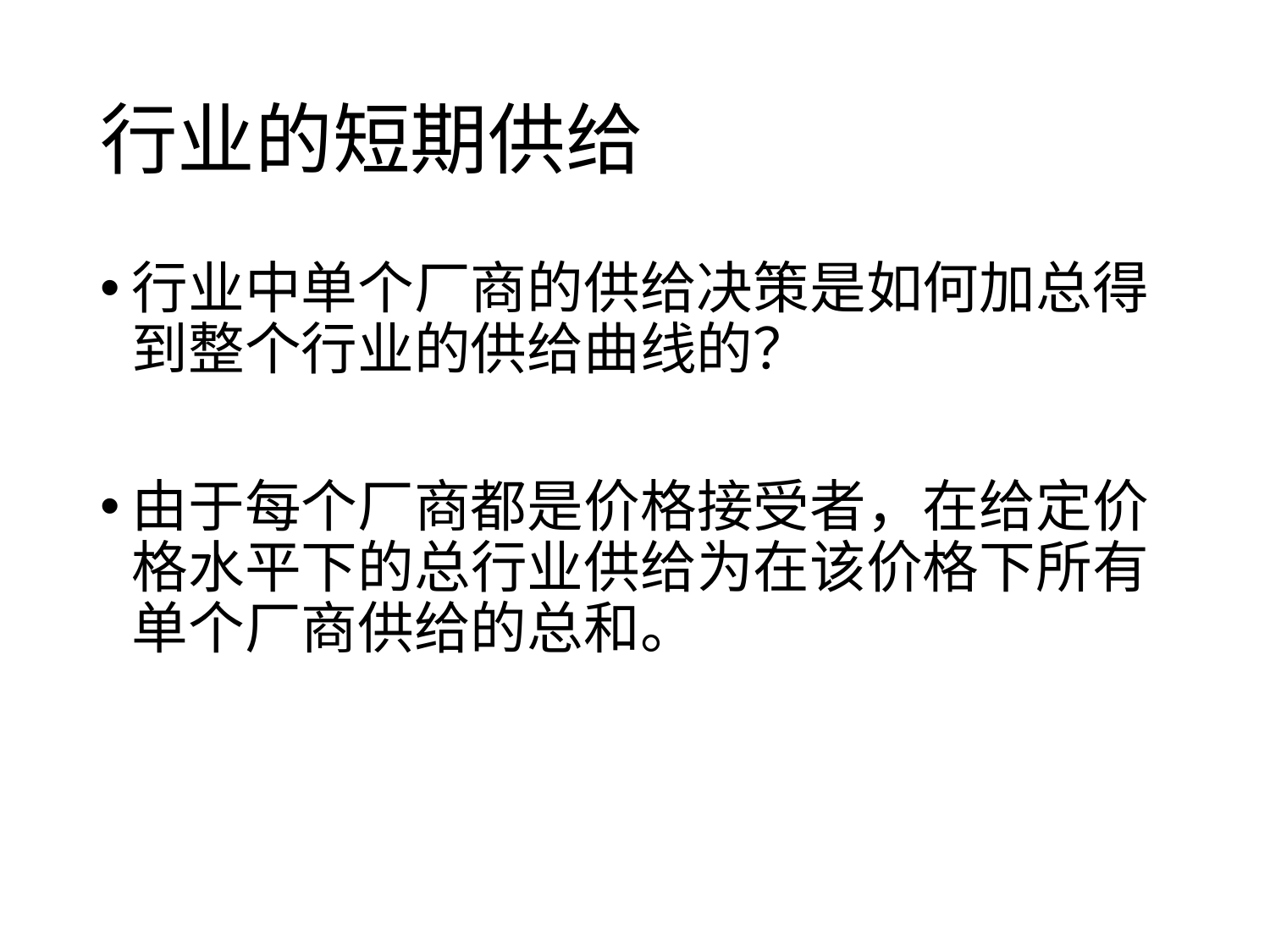

# 行业的短期供给
行业中单个厂商的供给决策是如何加总得到整个行业的供给曲线的？

由于每个厂商都是价格接受者，在给定价格水平下的总行业供给为在该价格下所有单个厂商供给的总和。